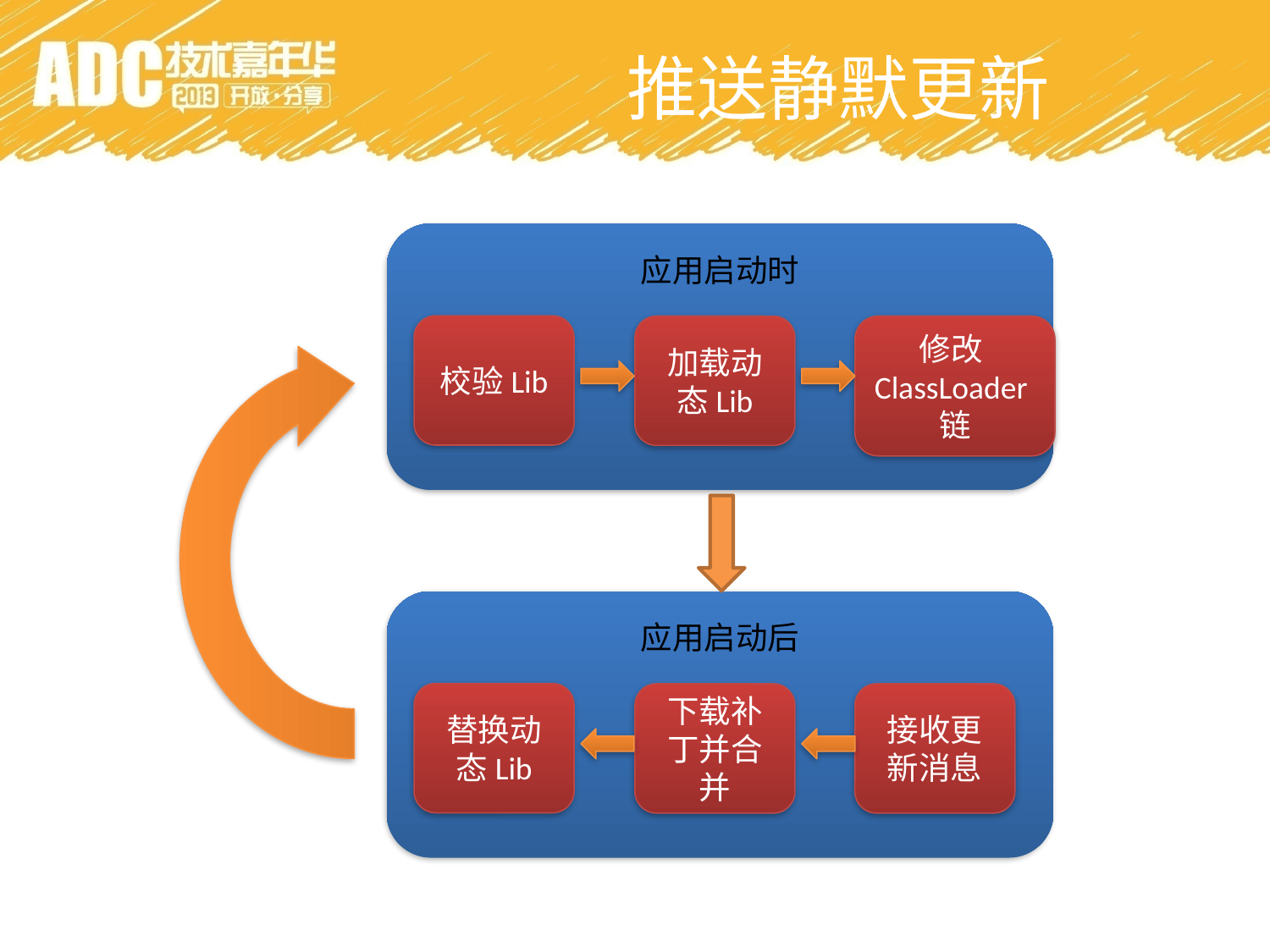

推送静默更新

应用启动时
校验Lib
加载动态Lib
修改ClassLoader链

应用启动后
替换动态Lib
下载补丁并合并
接收更新消息